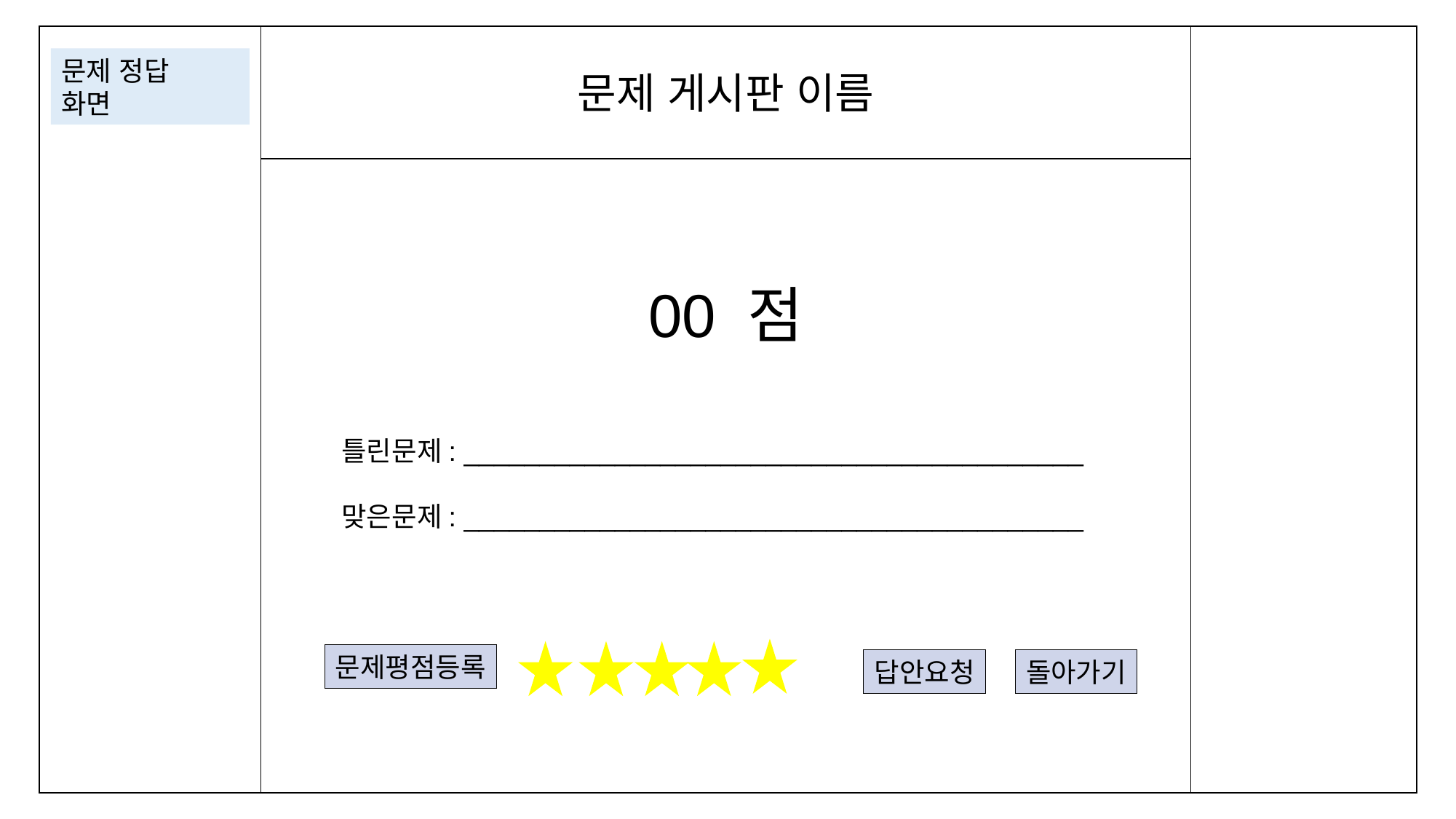

문제 정답
화면
문제 게시판 이름
00 점
틀린문제: _________________________________________

맞은문제: _________________________________________

문제평점등록
답안요청
돌아가기